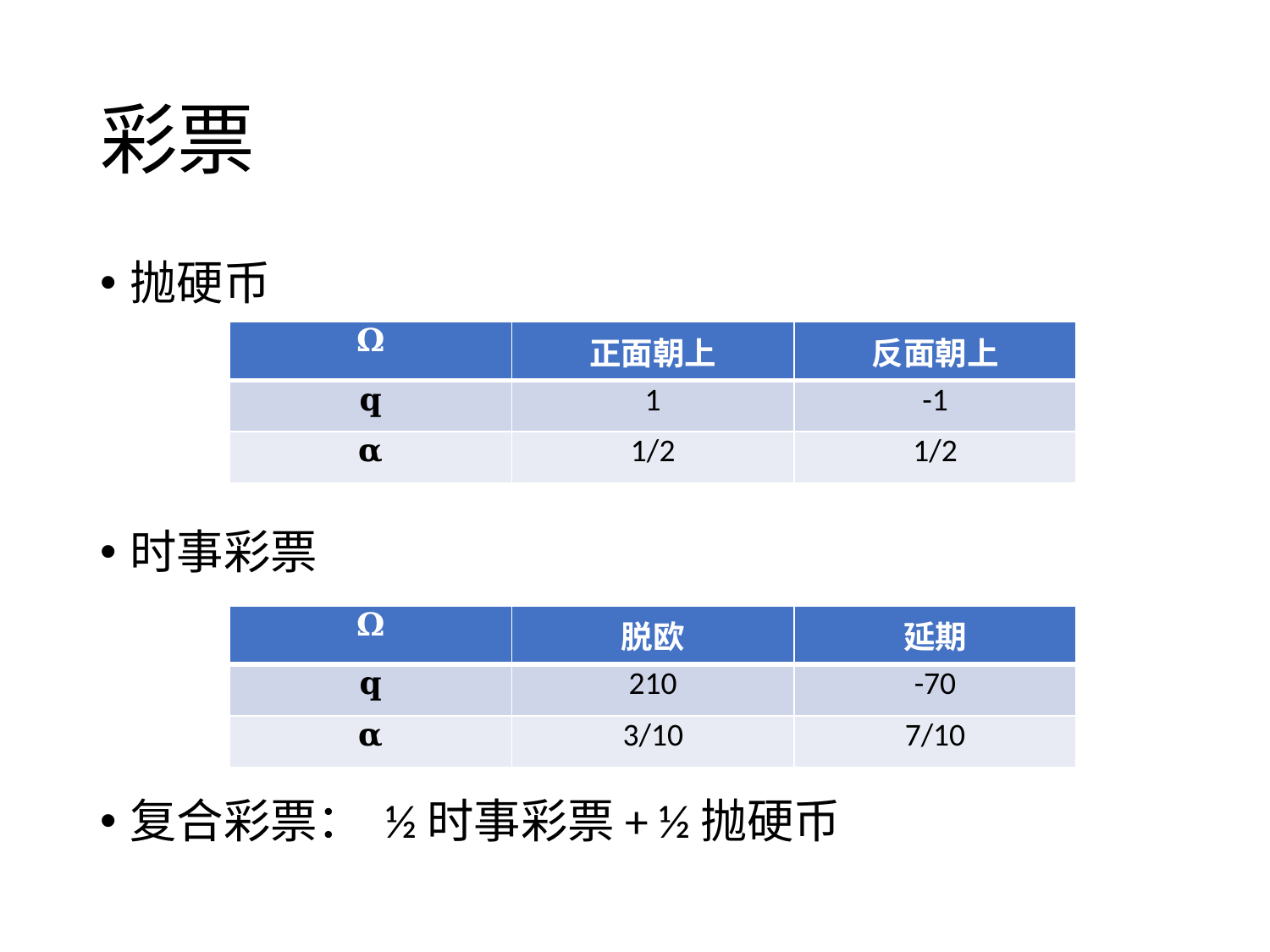

# 彩票
抛硬币

时事彩票

复合彩票： ½时事彩票+ ½抛硬币

| 𝛀 | 正面朝上 | 反面朝上 |
| --- | --- | --- |
| 𝐪 | 1 | -1 |
| 𝛂 | 1/2 | 1/2 |
| 𝛀 | 脱欧 | 延期 |
| --- | --- | --- |
| 𝐪 | 210 | -70 |
| 𝛂 | 3/10 | 7/10 |